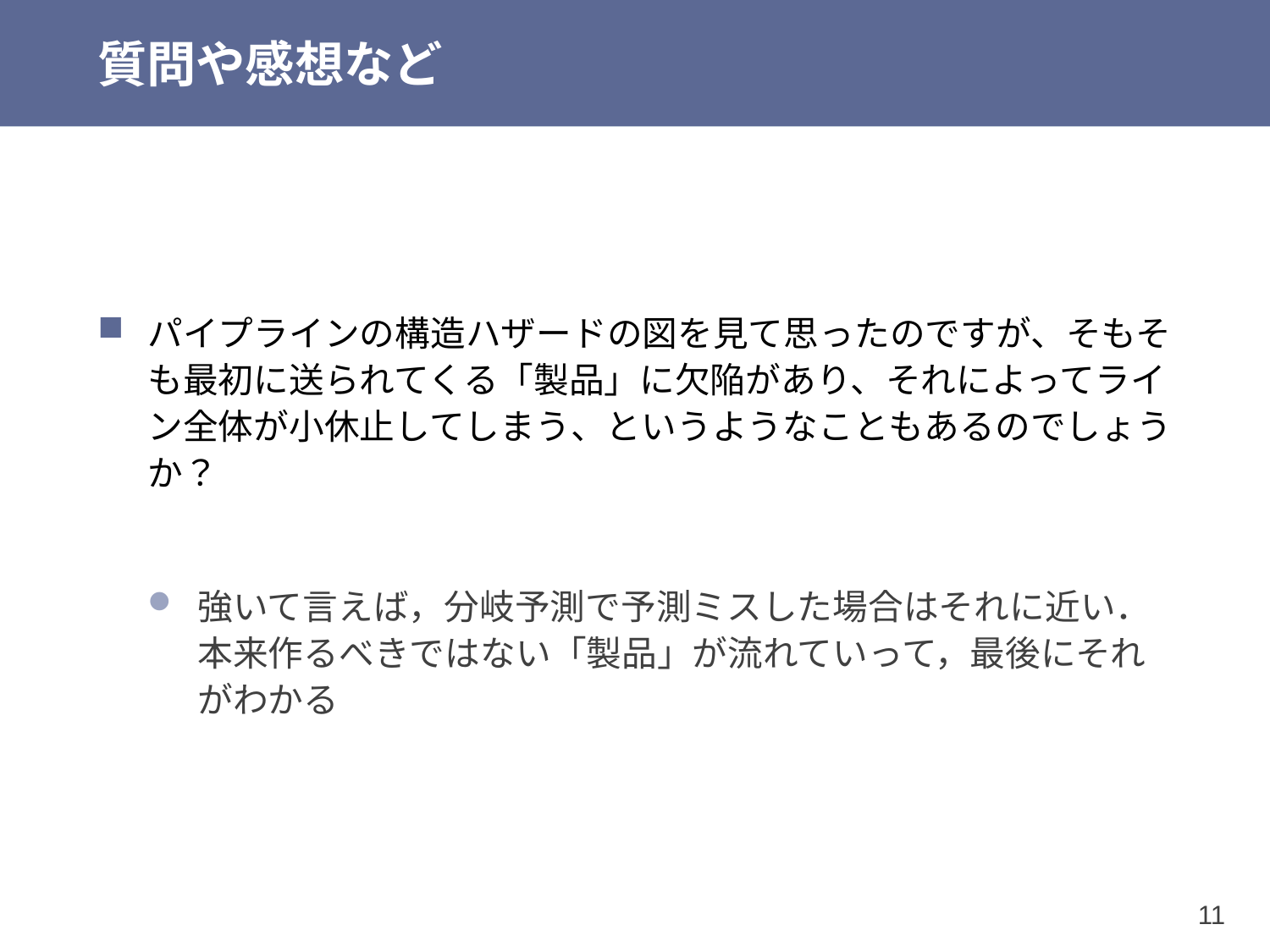

# 質問や感想など
パイプラインの構造ハザードの図を見て思ったのですが、そもそも最初に送られてくる「製品」に欠陥があり、それによってライン全体が小休止してしまう、というようなこともあるのでしょうか？

強いて言えば，分岐予測で予測ミスした場合はそれに近い．本来作るべきではない「製品」が流れていって，最後にそれがわかる